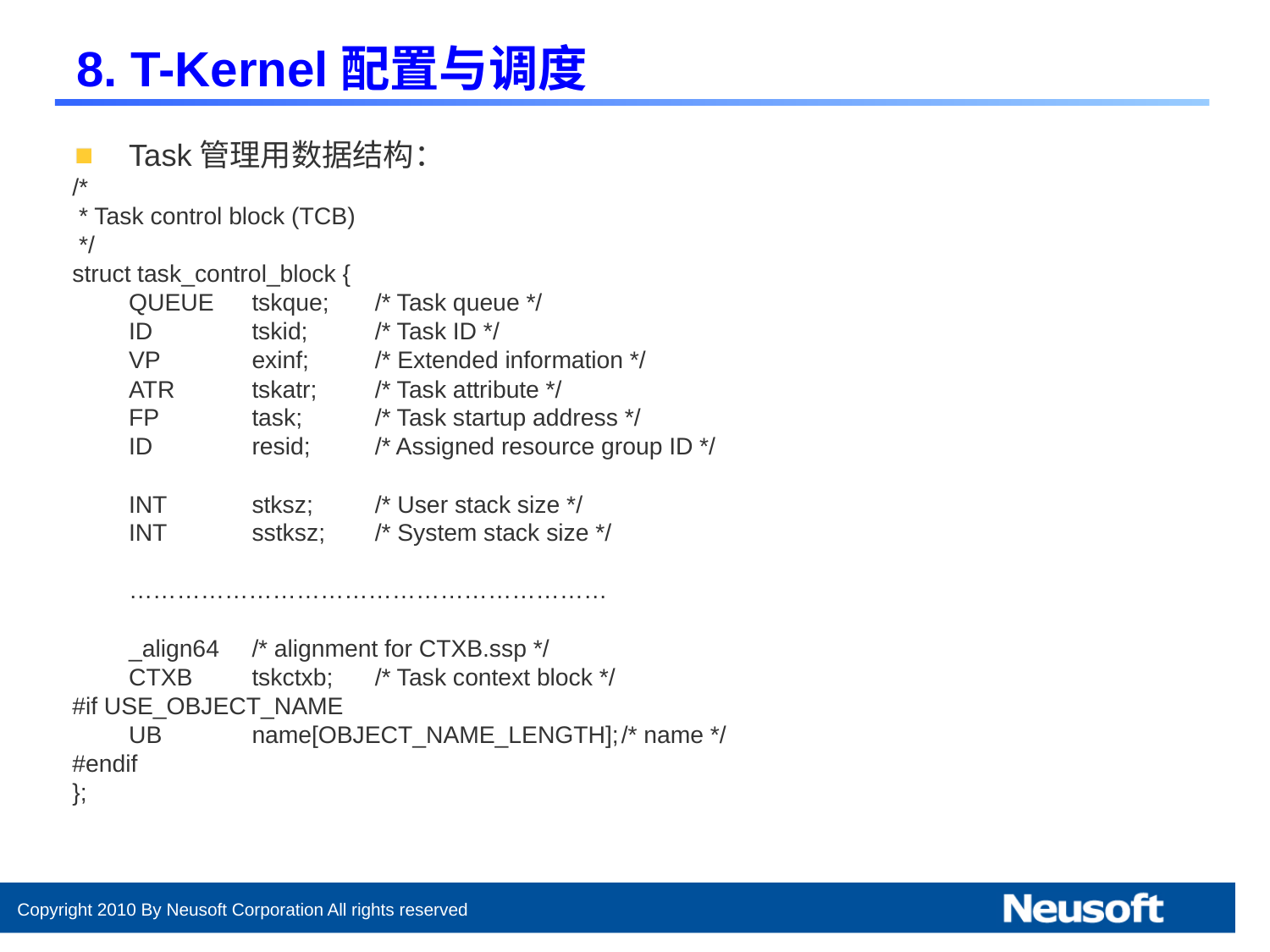

# 8. T-Kernel配置与调度
Task管理用数据结构：
/*
 * Task control block (TCB)
 */
struct task_control_block {
	QUEUE	tskque;		/* Task queue */
	ID	tskid;		/* Task ID */
	VP	exinf;		/* Extended information */
	ATR	tskatr;		/* Task attribute */
	FP	task;		/* Task startup address */
	ID	resid;		/* Assigned resource group ID */

	INT	stksz;		/* User stack size */
	INT	sstksz;		/* System stack size */

	……………………………………………………

	_align64		/* alignment for CTXB.ssp */
	CTXB	tskctxb;	/* Task context block */
#if USE_OBJECT_NAME
	UB	name[OBJECT_NAME_LENGTH];	/* name */
#endif
};